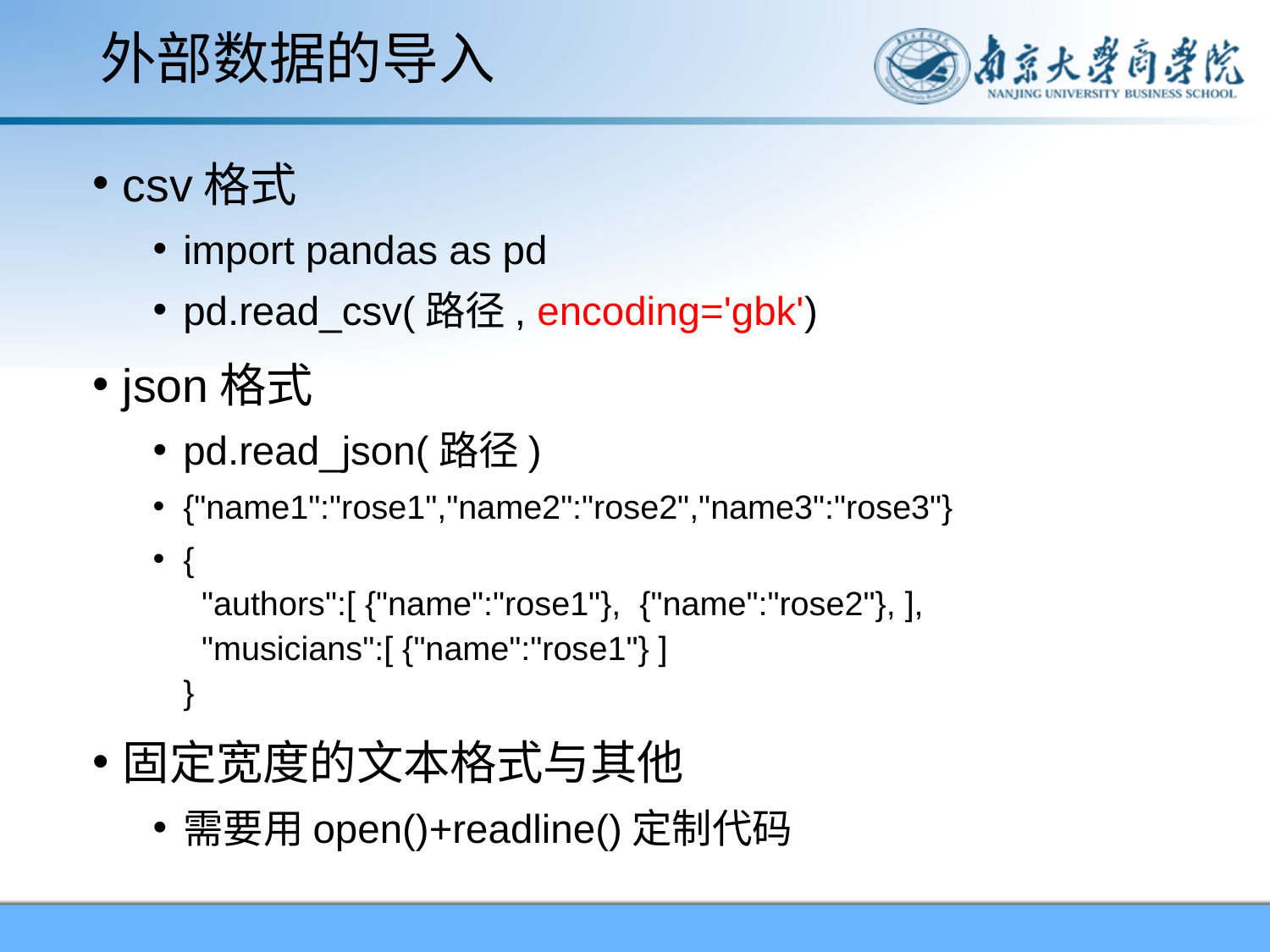

# 外部数据的导入
csv格式
import pandas as pd
pd.read_csv(路径, encoding='gbk')
json格式
pd.read_json(路径)
{"name1":"rose1","name2":"rose2","name3":"rose3"}
{
  "authors":[ {"name":"rose1"},  {"name":"rose2"}, ],
  "musicians":[ {"name":"rose1"} ]
}
固定宽度的文本格式与其他
需要用open()+readline()定制代码